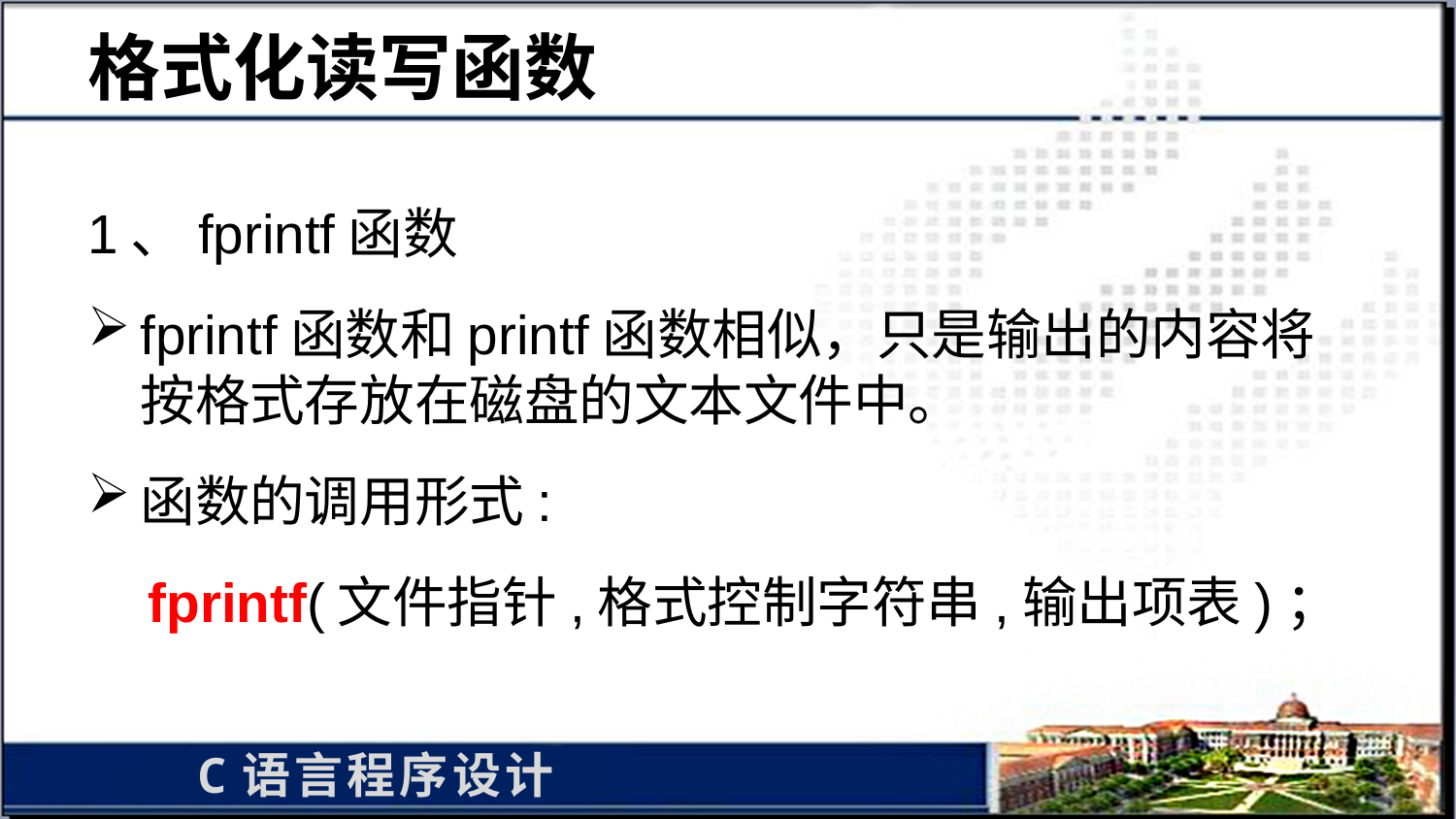

# 格式化读写函数
1、fprintf函数
fprintf函数和printf函数相似，只是输出的内容将按格式存放在磁盘的文本文件中。
函数的调用形式:
    fprintf(文件指针,格式控制字符串,输出项表)；